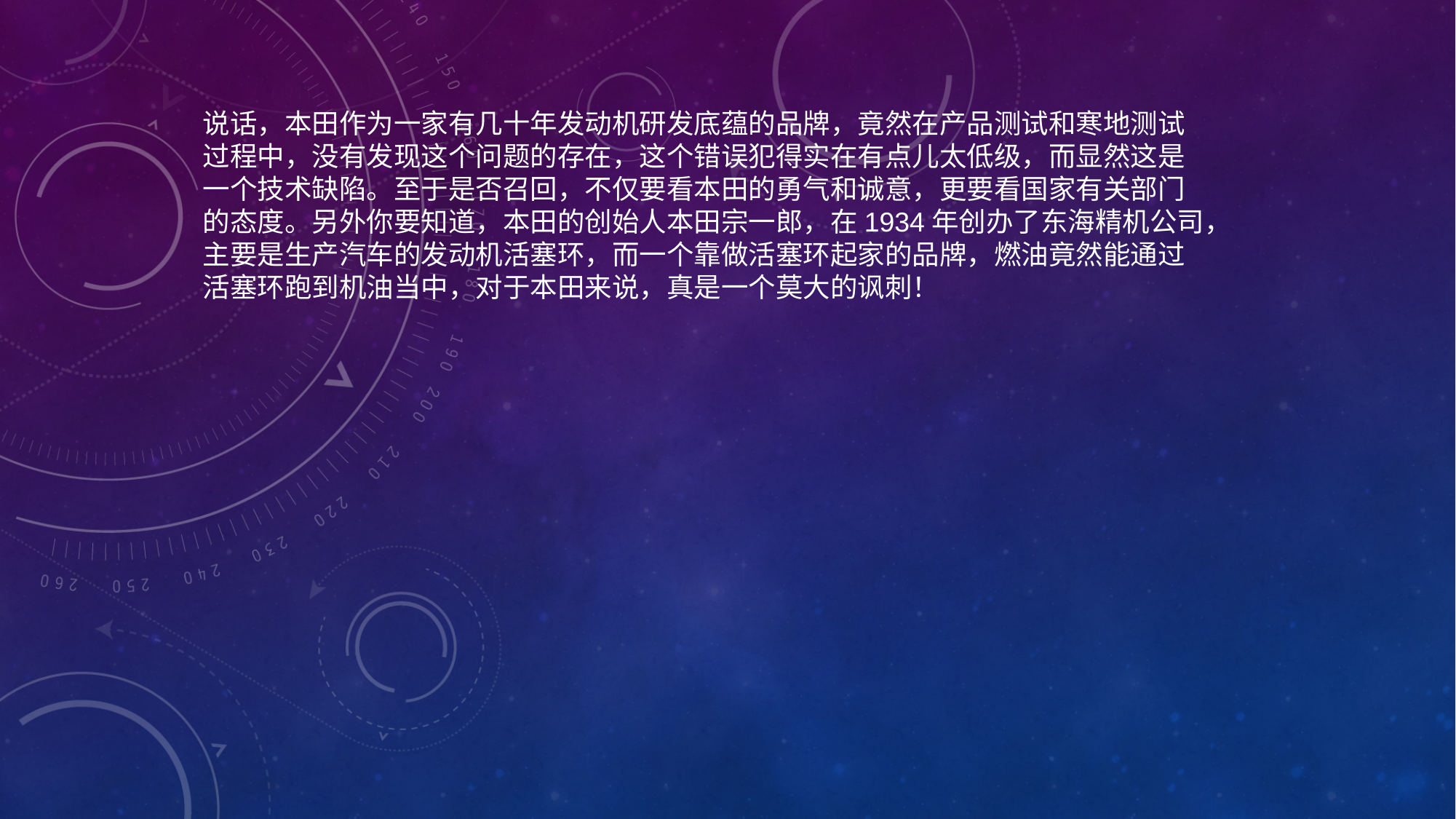

说话，本田作为一家有几十年发动机研发底蕴的品牌，竟然在产品测试和寒地测试过程中，没有发现这个问题的存在，这个错误犯得实在有点儿太低级，而显然这是一个技术缺陷。至于是否召回，不仅要看本田的勇气和诚意，更要看国家有关部门的态度。另外你要知道，本田的创始人本田宗一郎，在1934年创办了东海精机公司，主要是生产汽车的发动机活塞环，而一个靠做活塞环起家的品牌，燃油竟然能通过活塞环跑到机油当中，对于本田来说，真是一个莫大的讽刺！